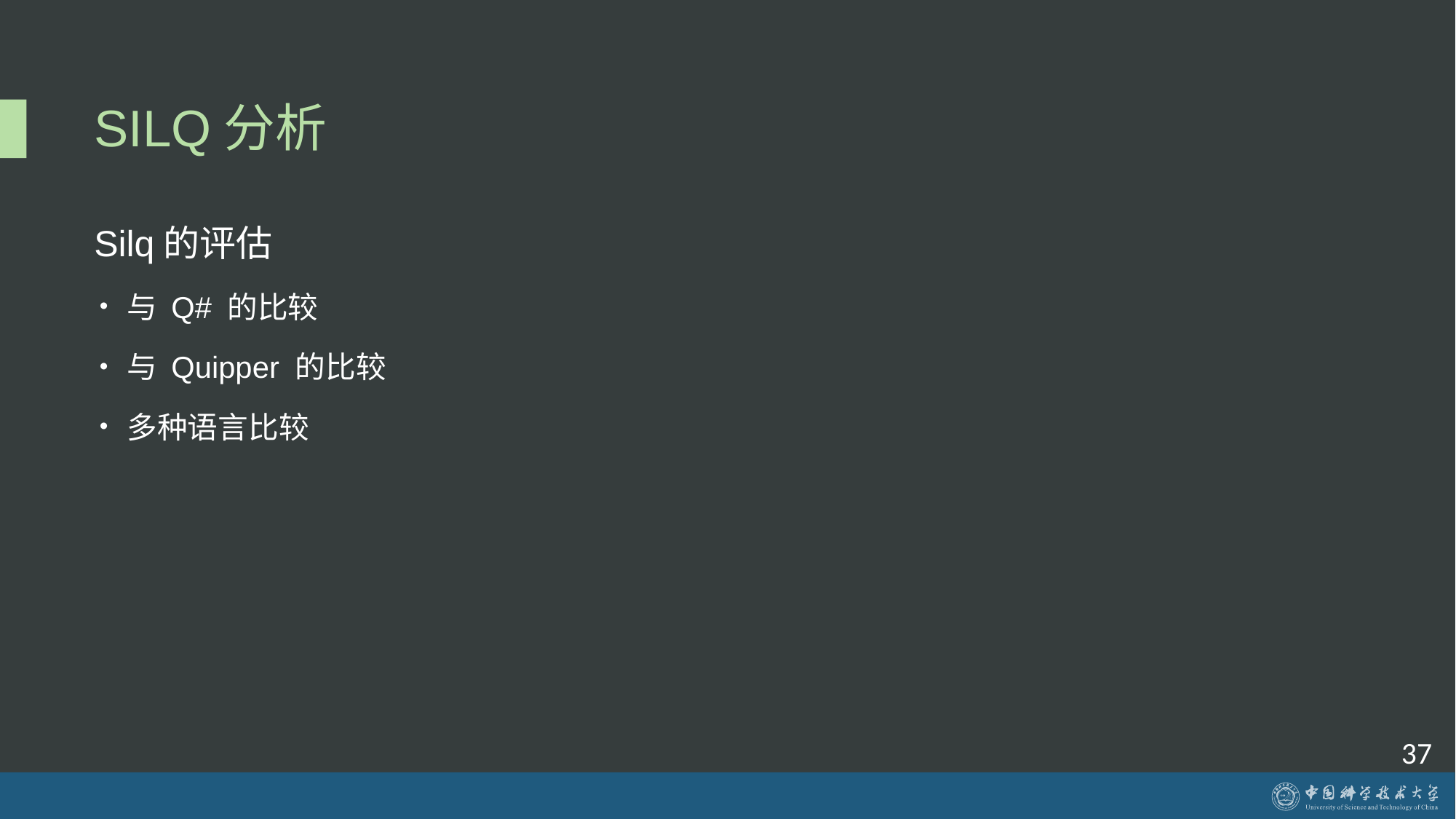

# SILQ分析

Silq的评估
与 Q# 的比较
与 Quipper 的比较
多种语言比较
37